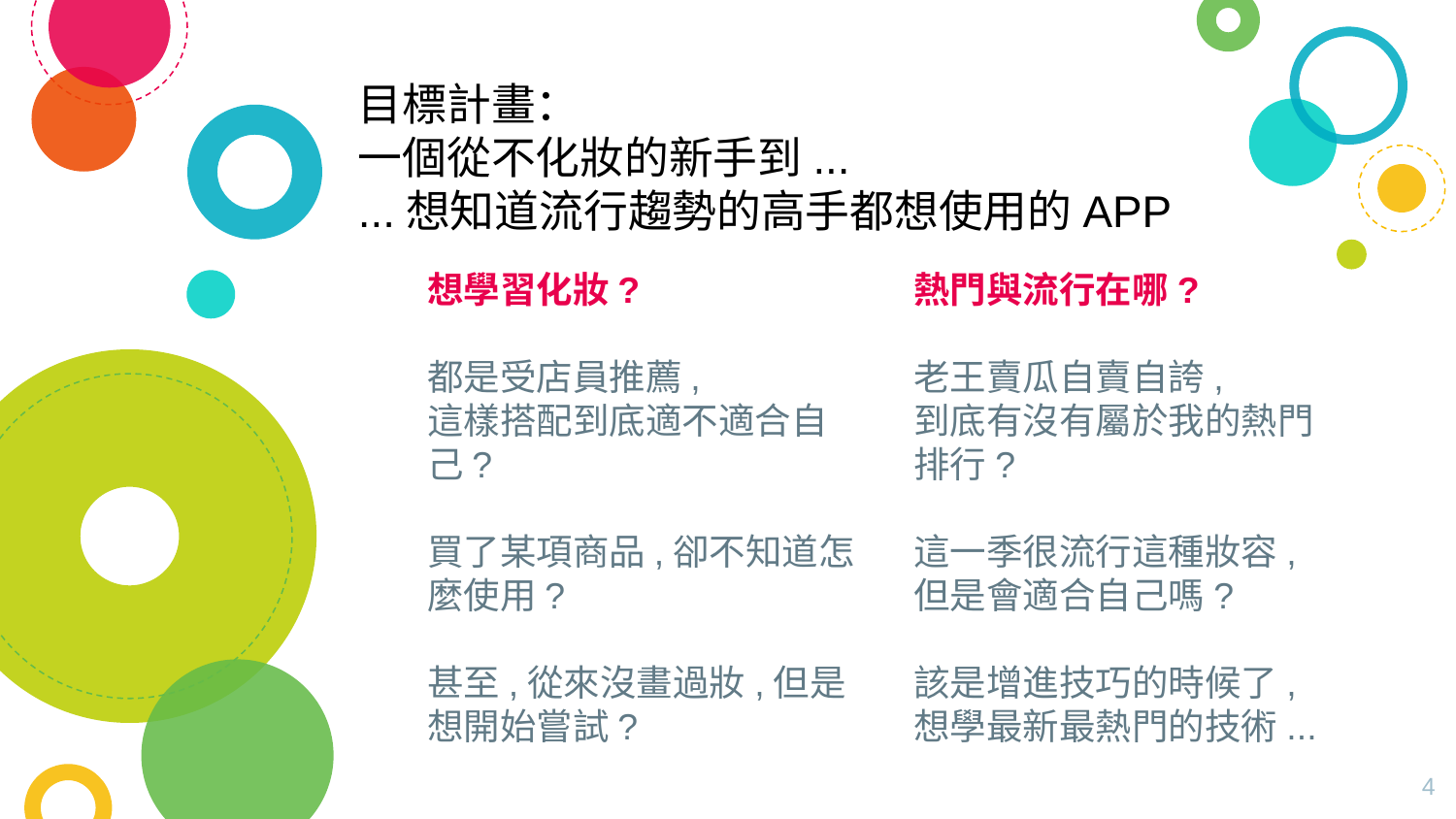

目標計畫：
一個從不化妝的新手到...
...想知道流行趨勢的高手都想使用的APP
想學習化妝?

都是受店員推薦,
這樣搭配到底適不適合自己?

買了某項商品,卻不知道怎麼使用?

甚至,從來沒畫過妝,但是想開始嘗試?

熱門與流行在哪?

老王賣瓜自賣自誇,
到底有沒有屬於我的熱門排行?

這一季很流行這種妝容,
但是會適合自己嗎?

該是增進技巧的時候了,
想學最新最熱門的技術...
4